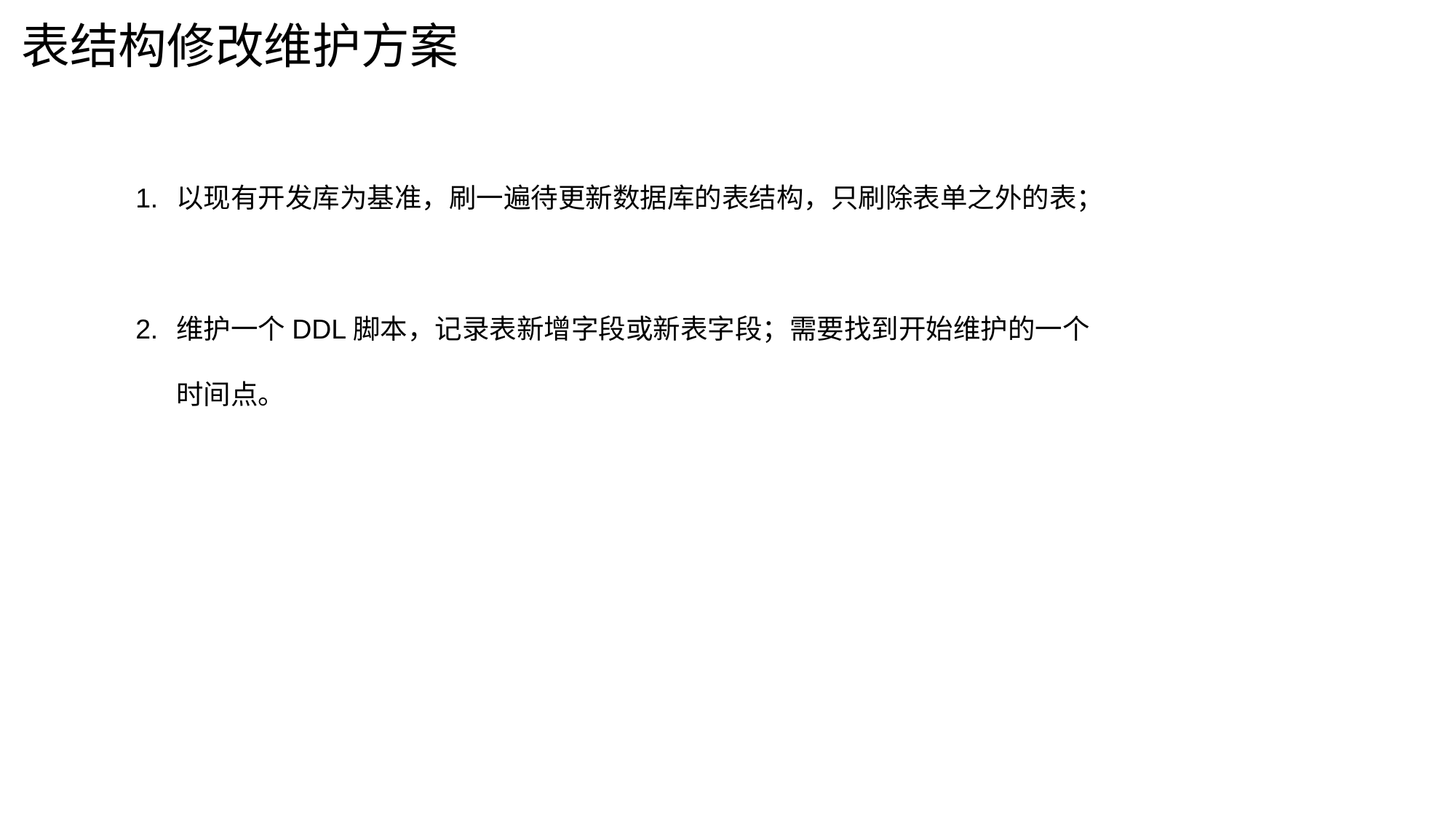

表结构修改维护方案
以现有开发库为基准，刷一遍待更新数据库的表结构，只刷除表单之外的表；

维护一个DDL脚本，记录表新增字段或新表字段；需要找到开始维护的一个时间点。